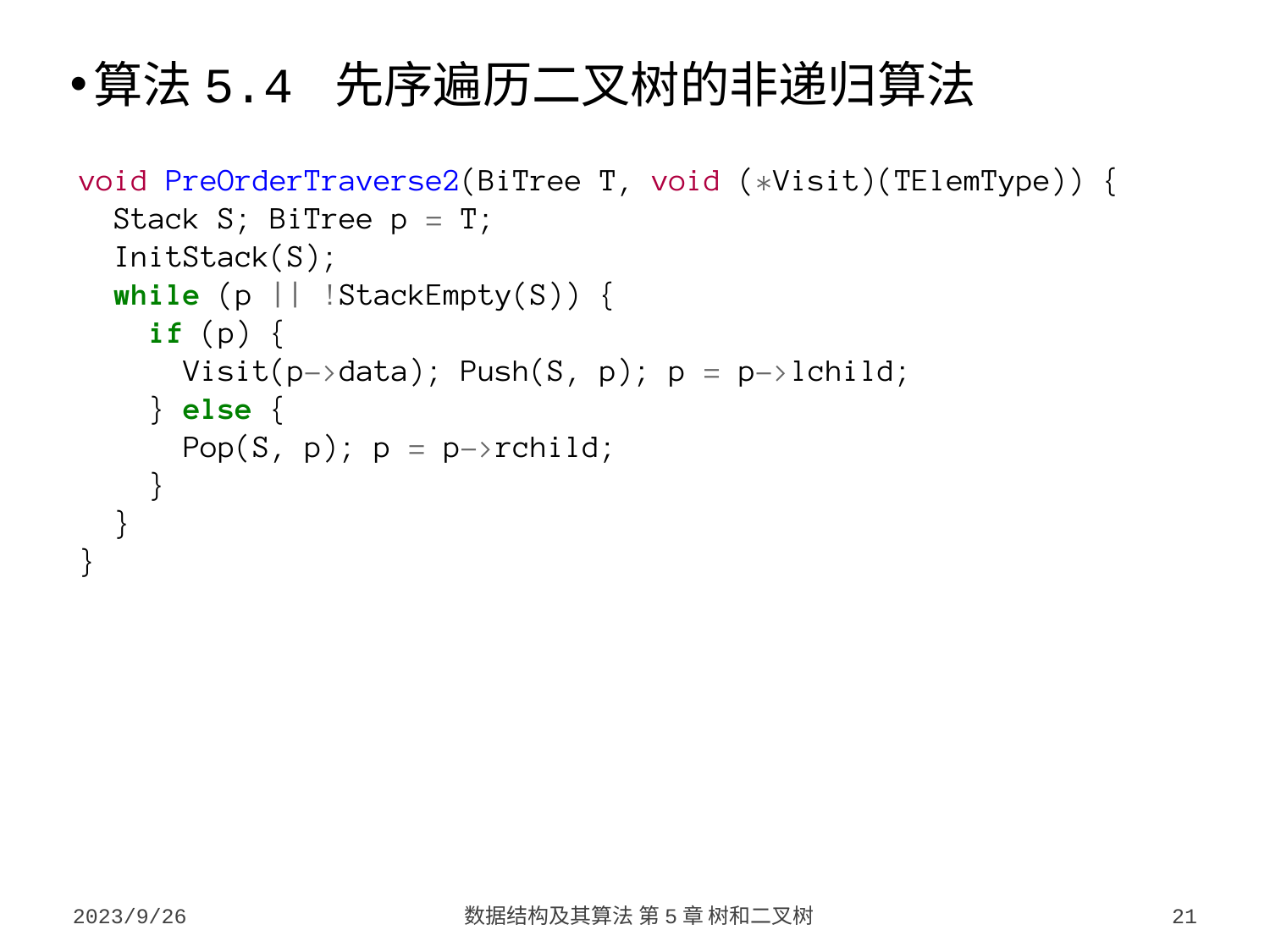

算法5.4 先序遍历二叉树的非递归算法
void PreOrderTraverse2(BiTree T, void (*Visit)(TElemType)) {
  Stack S; BiTree p = T;
  InitStack(S);
  while (p || !StackEmpty(S)) {
    if (p) {
      Visit(p->data); Push(S, p); p = p->lchild;
    } else {
      Pop(S, p); p = p->rchild;
    }
  }
}
2023/9/26
数据结构及其算法 第5章 树和二叉树
21